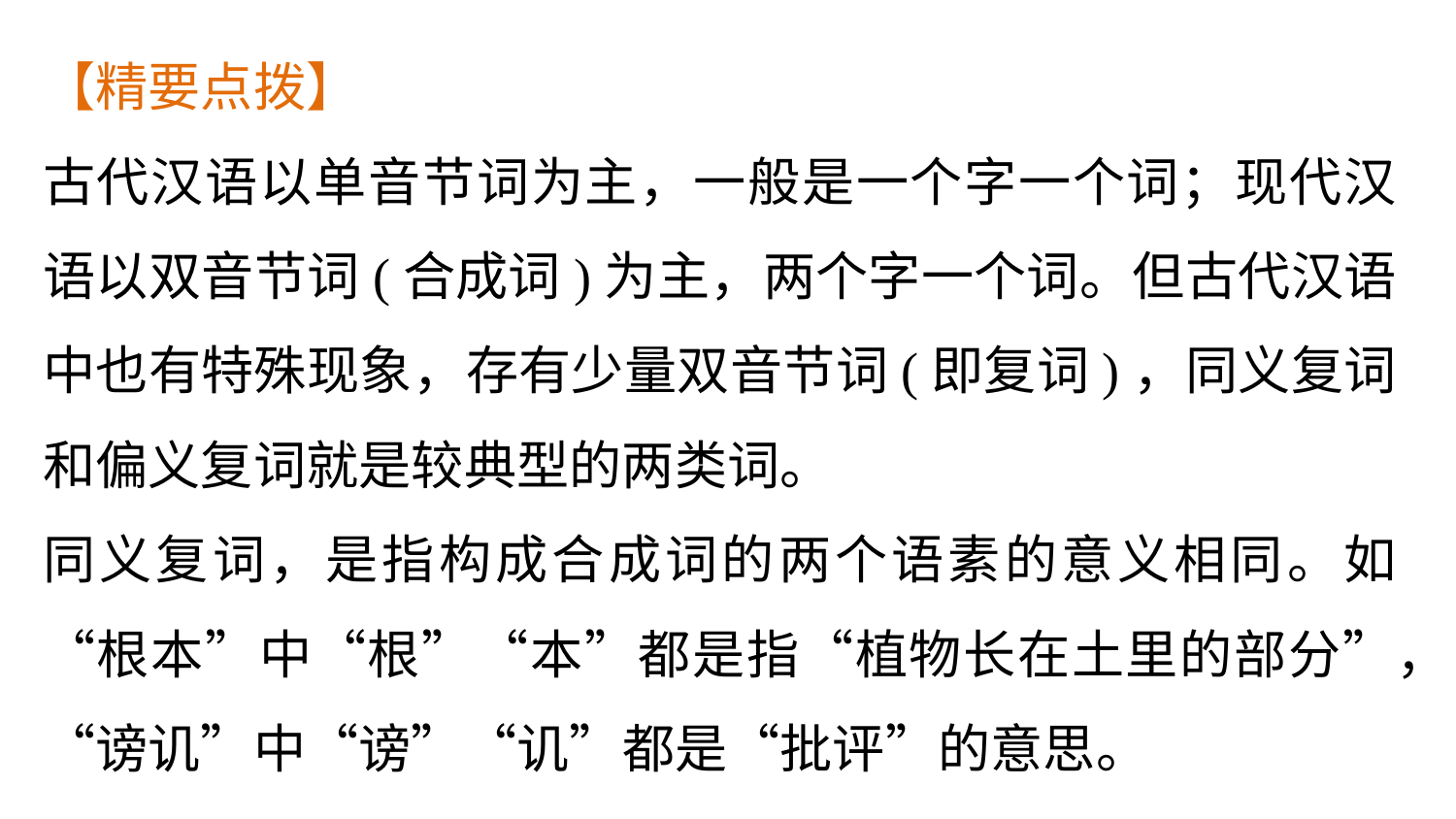

【精要点拨】
古代汉语以单音节词为主，一般是一个字一个词；现代汉语以双音节词(合成词)为主，两个字一个词。但古代汉语中也有特殊现象，存有少量双音节词(即复词)，同义复词和偏义复词就是较典型的两类词。
同义复词，是指构成合成词的两个语素的意义相同。如“根本”中“根”“本”都是指“植物长在土里的部分”，“谤讥”中“谤”“讥”都是“批评”的意思。